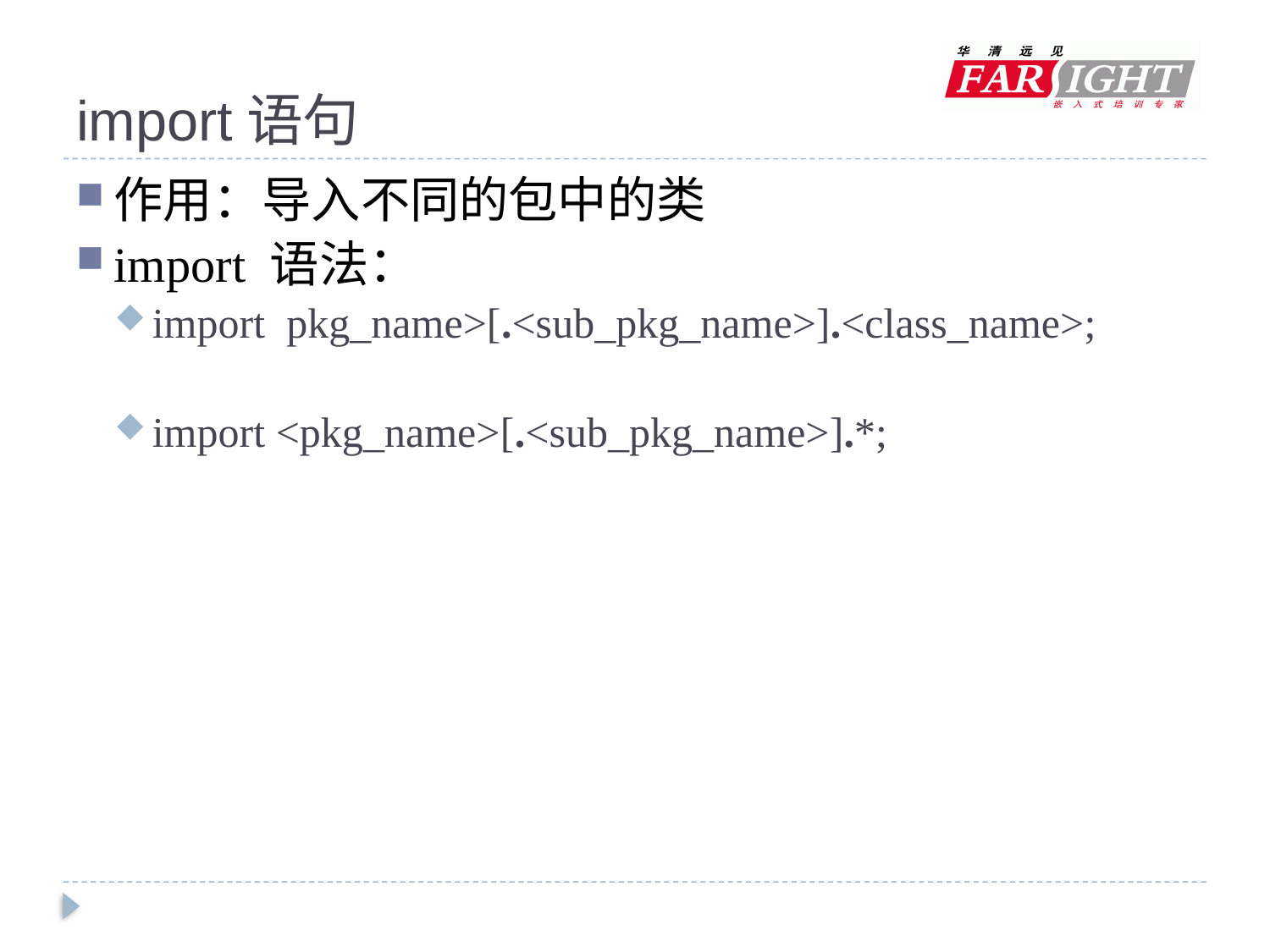

# import语句
作用：导入不同的包中的类
import 语法：
import  pkg_name>[.<sub_pkg_name>].<class_name>;

import <pkg_name>[.<sub_pkg_name>].*;